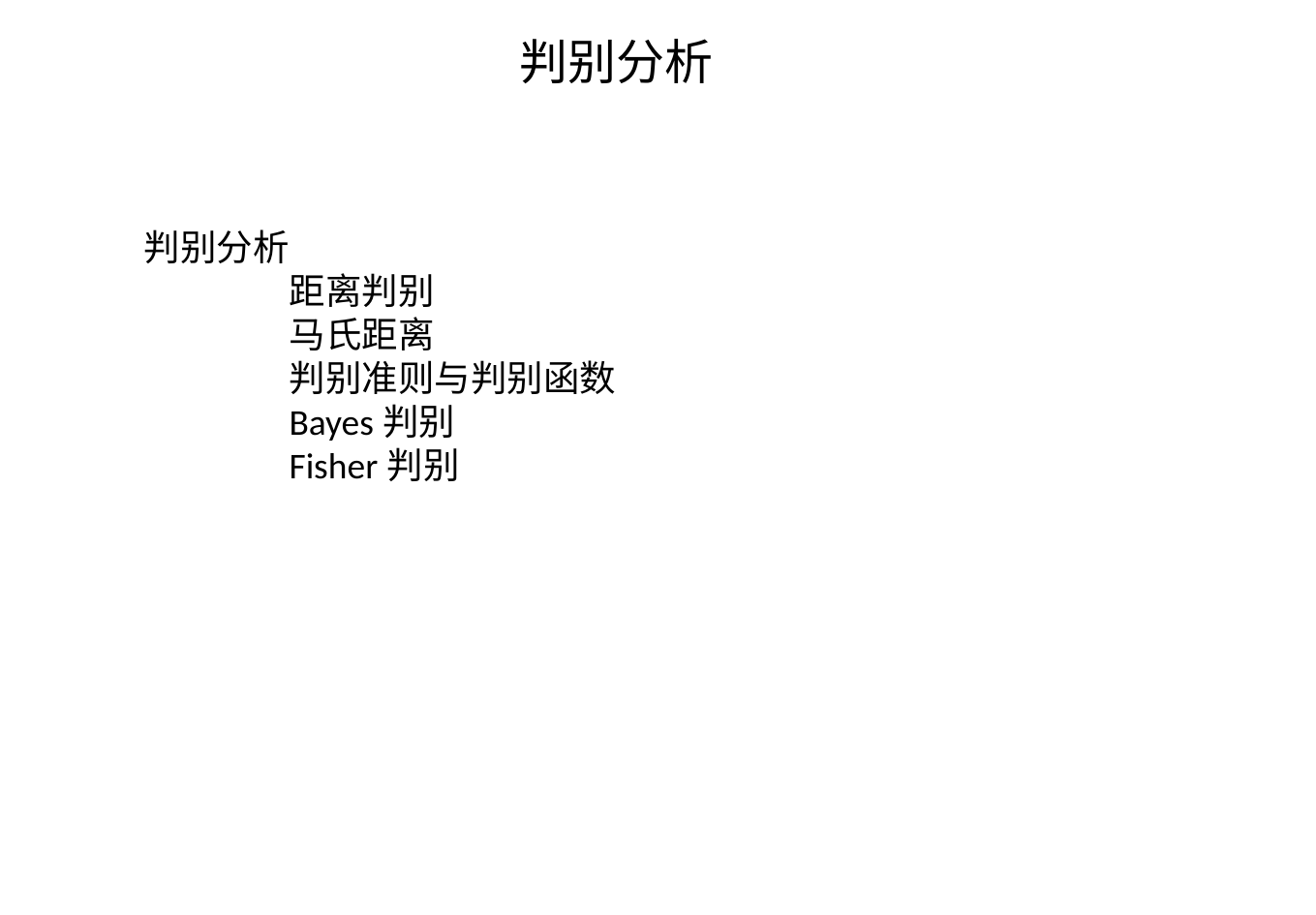

判别分析
判别分析
	距离判别
	马氏距离
	判别准则与判别函数
	Bayes判别
	Fisher判别